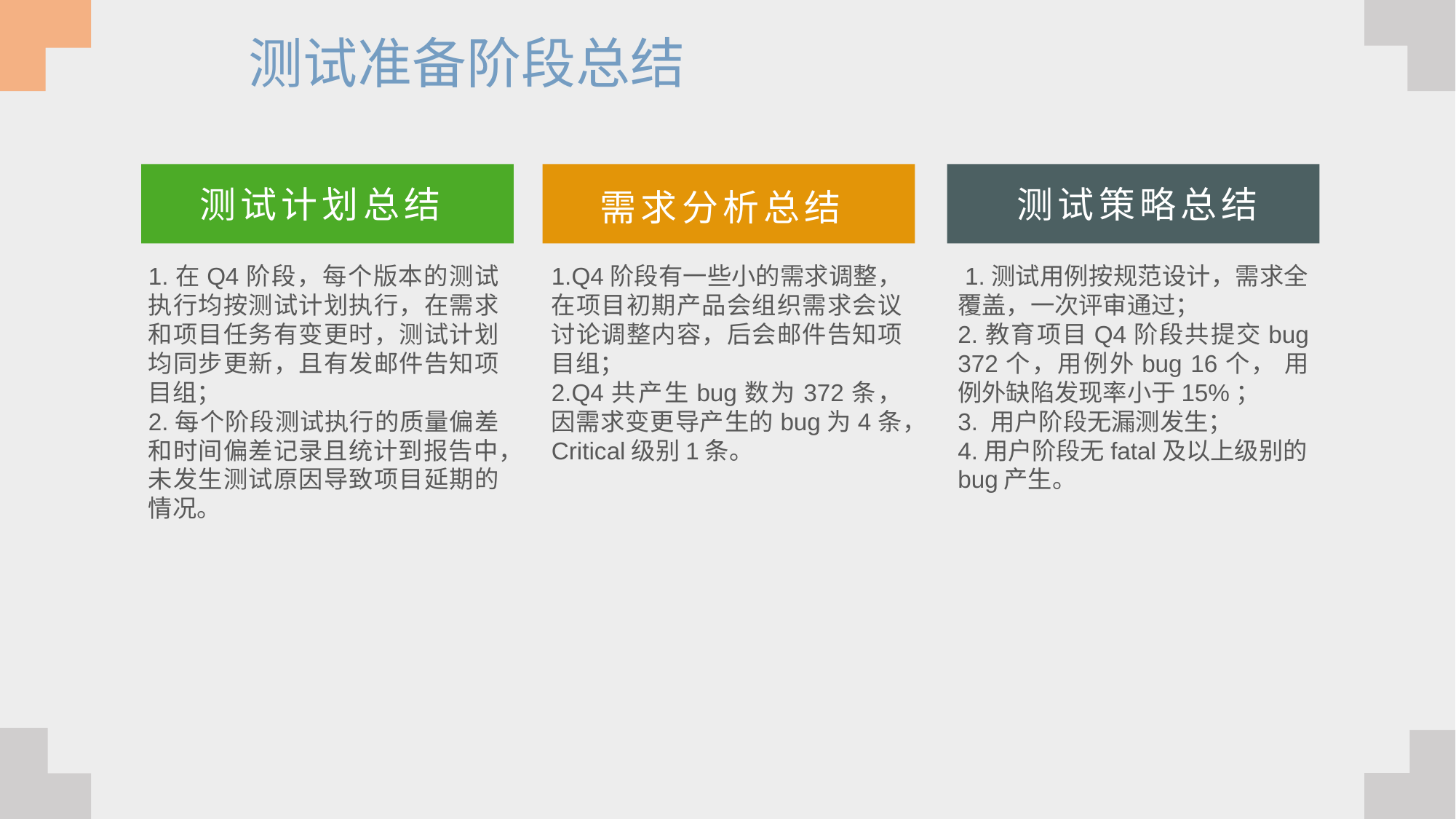

测试准备阶段总结

测试策略总结
测试计划总结
需求分析总结
1.在Q4阶段，每个版本的测试执行均按测试计划执行，在需求和项目任务有变更时，测试计划均同步更新，且有发邮件告知项目组；
2.每个阶段测试执行的质量偏差和时间偏差记录且统计到报告中，未发生测试原因导致项目延期的情况。
1.Q4阶段有一些小的需求调整，在项目初期产品会组织需求会议讨论调整内容，后会邮件告知项目组；
2.Q4共产生bug数为372条，因需求变更导产生的bug为4条，Critical级别1条。
 1.测试用例按规范设计，需求全覆盖，一次评审通过；
2.教育项目Q4阶段共提交bug 372个，用例外bug 16个， 用例外缺陷发现率小于15%；
3. 用户阶段无漏测发生；
4.用户阶段无fatal及以上级别的bug产生。